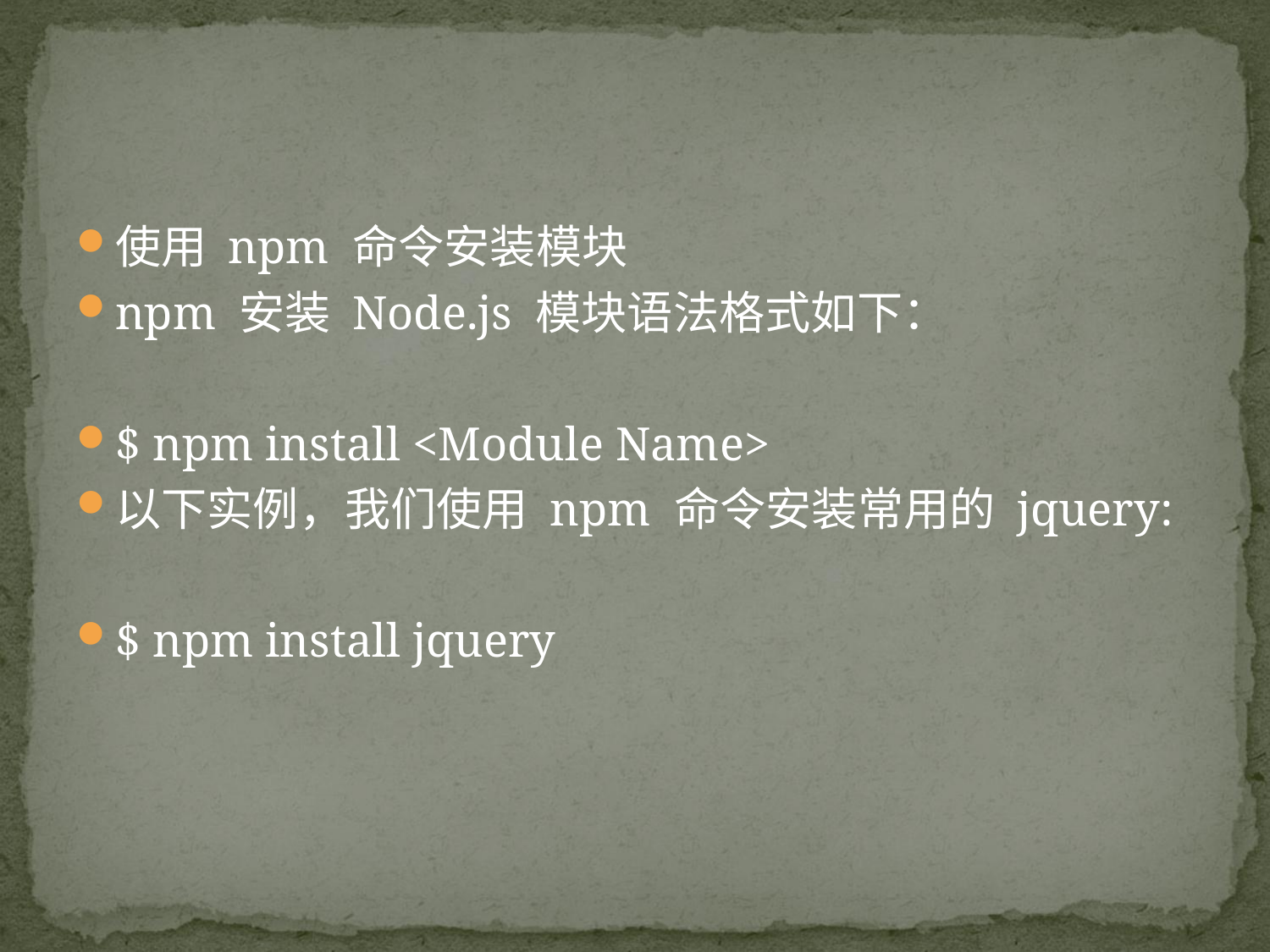

#
使用 npm 命令安装模块
npm 安装 Node.js 模块语法格式如下：

$ npm install <Module Name>
以下实例，我们使用 npm 命令安装常用的 jquery:

$ npm install jquery